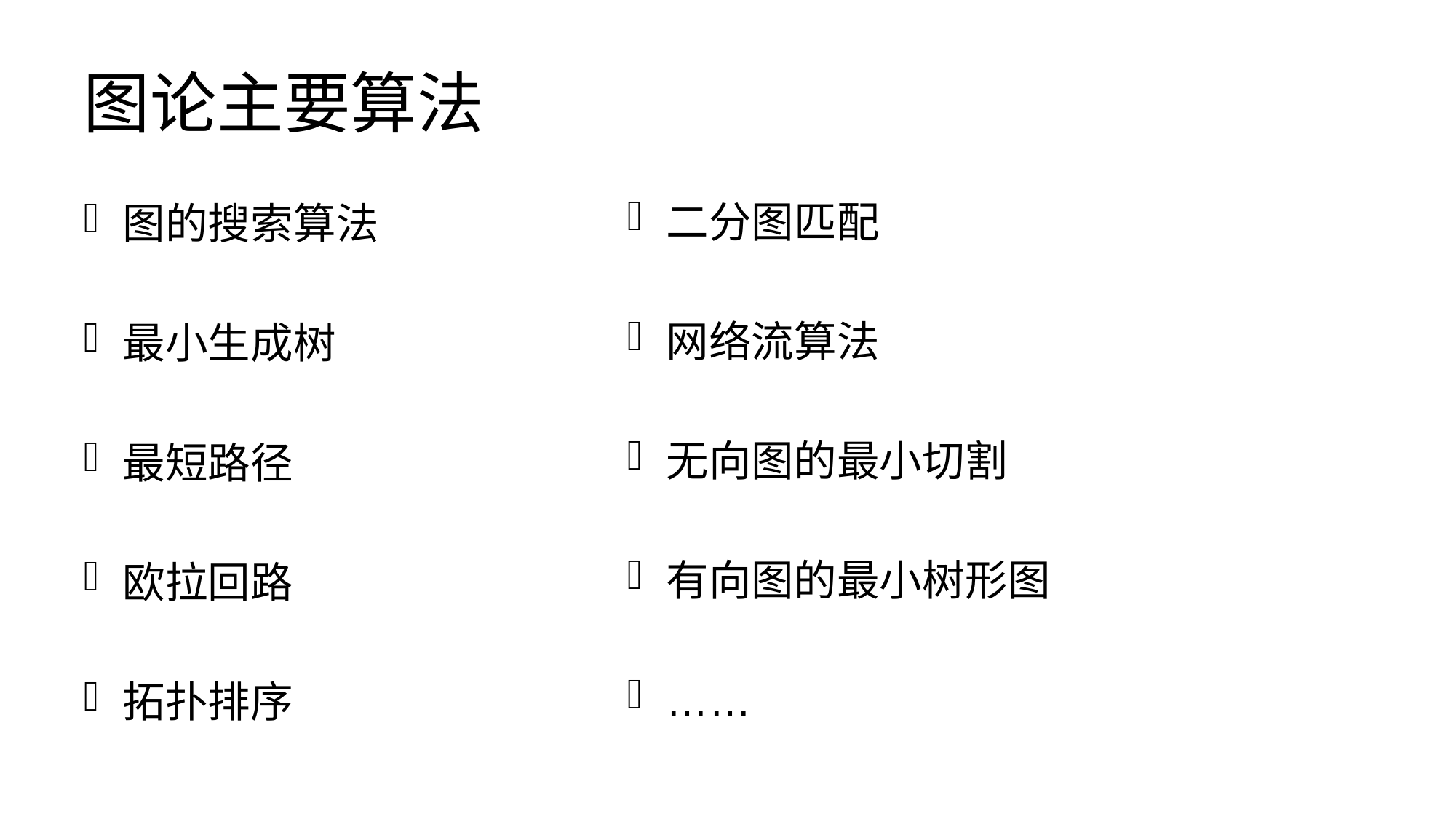

# 图论主要算法
二分图匹配

网络流算法

无向图的最小切割

有向图的最小树形图

……
图的搜索算法

最小生成树

最短路径

欧拉回路

拓扑排序